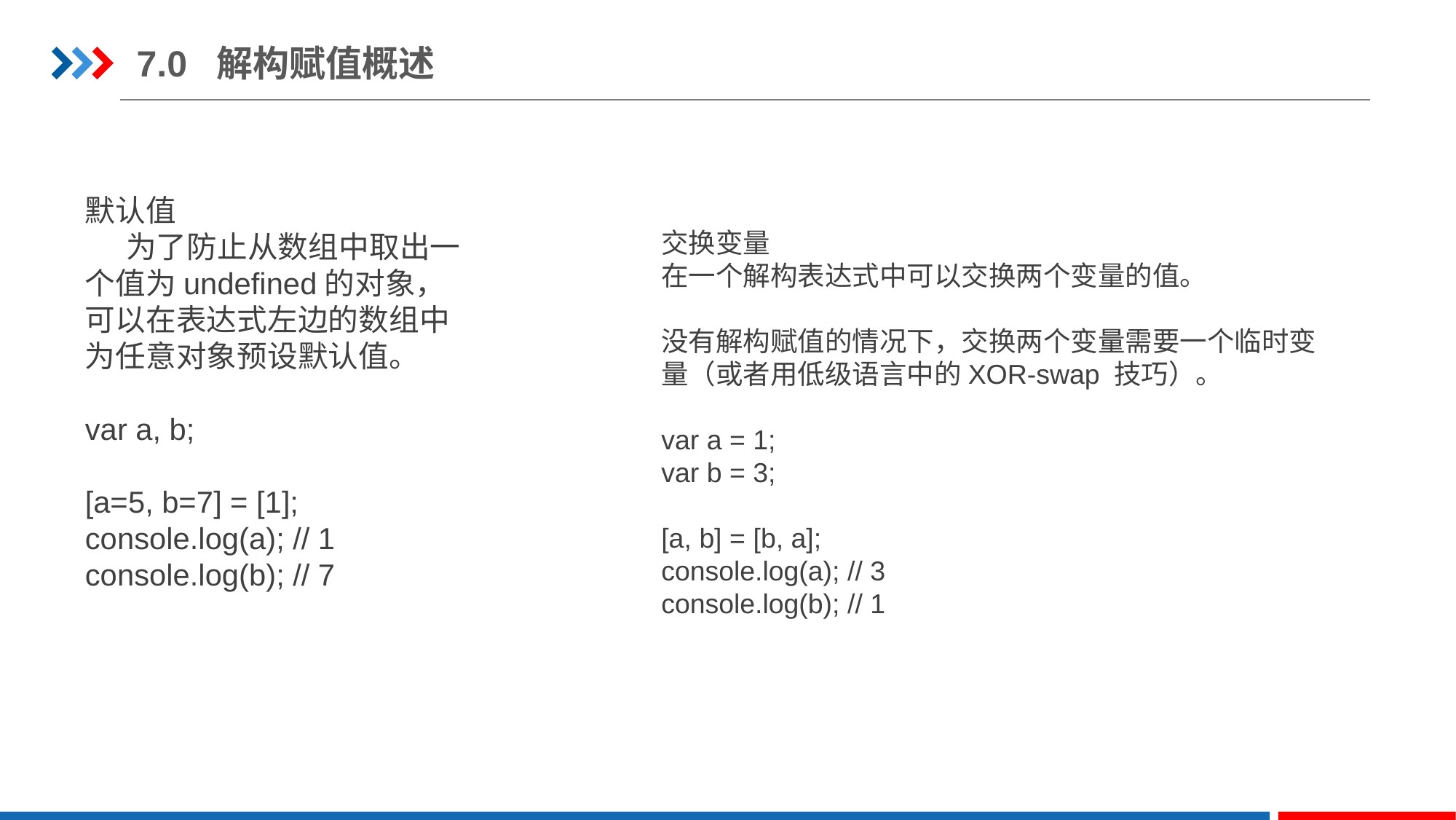

7.0  解构赋值概述
默认值
     为了防止从数组中取出一个值为undefined的对象，可以在表达式左边的数组中为任意对象预设默认值。

var a, b;

[a=5, b=7] = [1];
console.log(a); // 1
console.log(b); // 7
交换变量
在一个解构表达式中可以交换两个变量的值。

没有解构赋值的情况下，交换两个变量需要一个临时变量（或者用低级语言中的XOR-swap 技巧）。

var a = 1;
var b = 3;

[a, b] = [b, a];
console.log(a); // 3
console.log(b); // 1